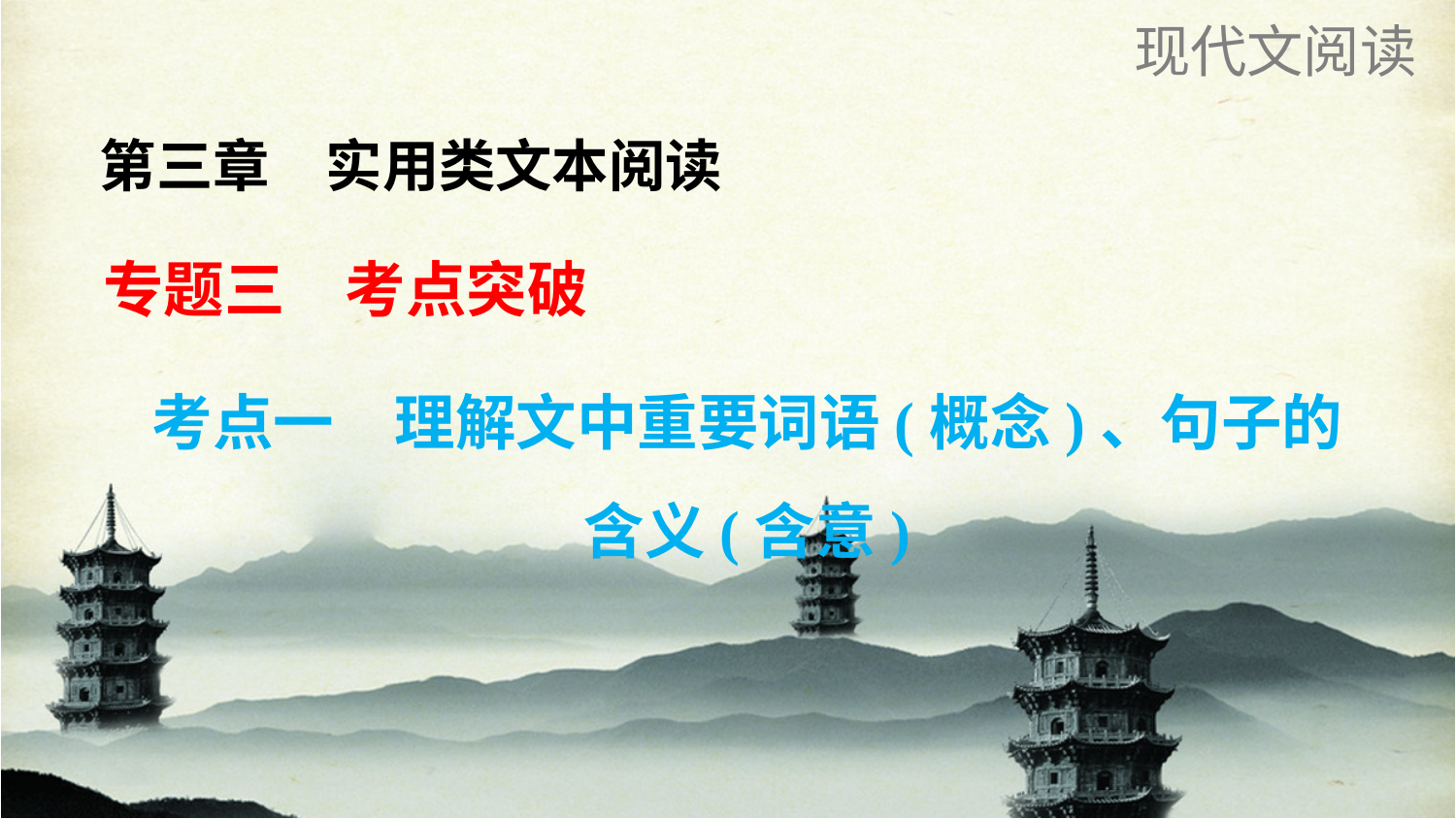

现代文阅读
第三章　实用类文本阅读
专题三　考点突破
考点一　理解文中重要词语(概念)、句子的
含义(含意)